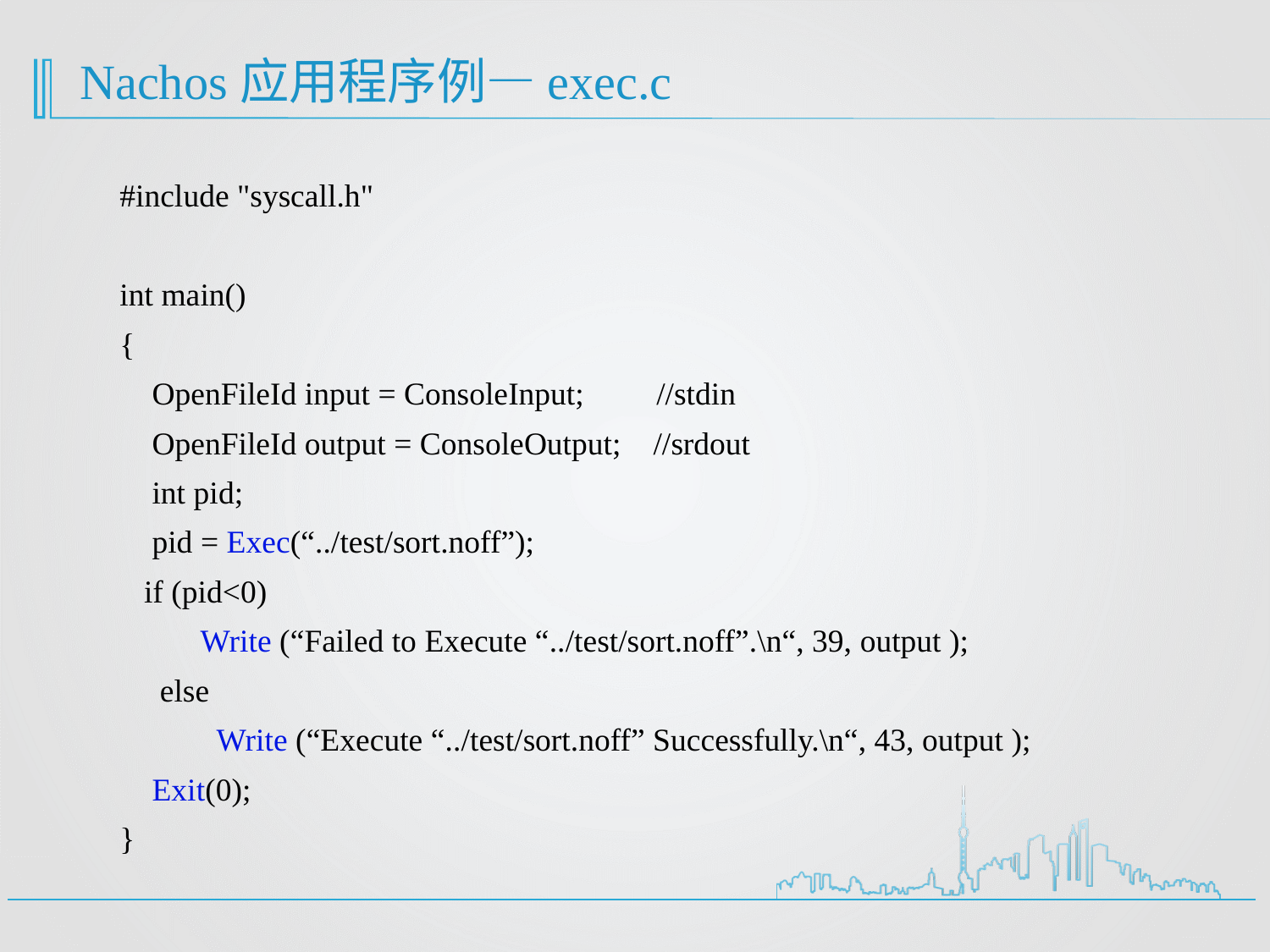

# Nachos应用程序例—exec.c
#include "syscall.h"

int main()
{
    OpenFileId input = ConsoleInput;         //stdin
    OpenFileId output = ConsoleOutput;    //srdout
    int pid;
    pid = Exec(“../test/sort.noff”);
   if (pid<0)
          Write (“Failed to Execute “../test/sort.noff”.\n“, 39, output );
     else
            Write (“Execute “../test/sort.noff” Successfully.\n“, 43, output );
    Exit(0);
}